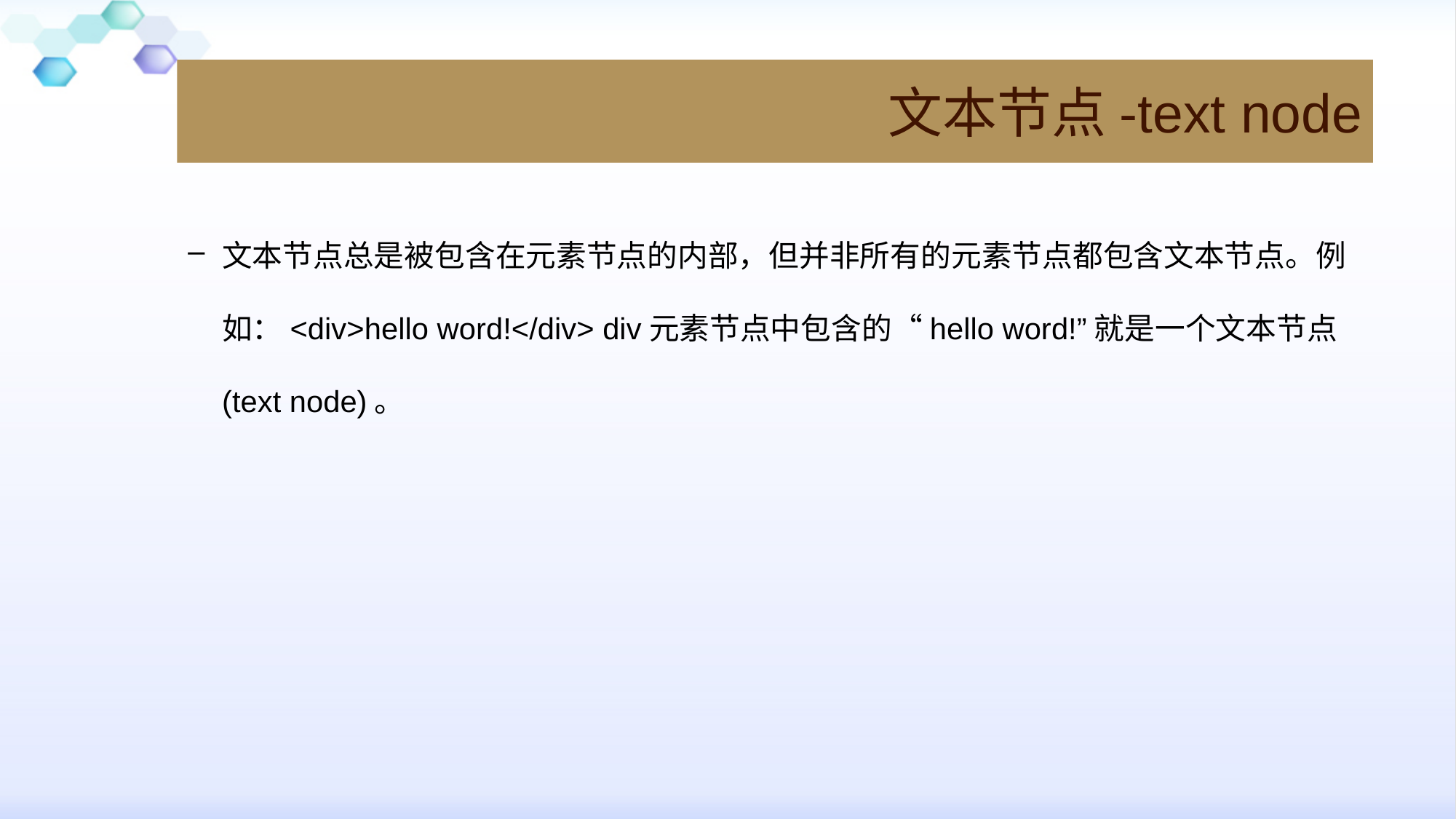

# 文本节点-text node
文本节点总是被包含在元素节点的内部，但并非所有的元素节点都包含文本节点。例如：<div>hello word!</div> div元素节点中包含的“hello word!”就是一个文本节点(text node)。